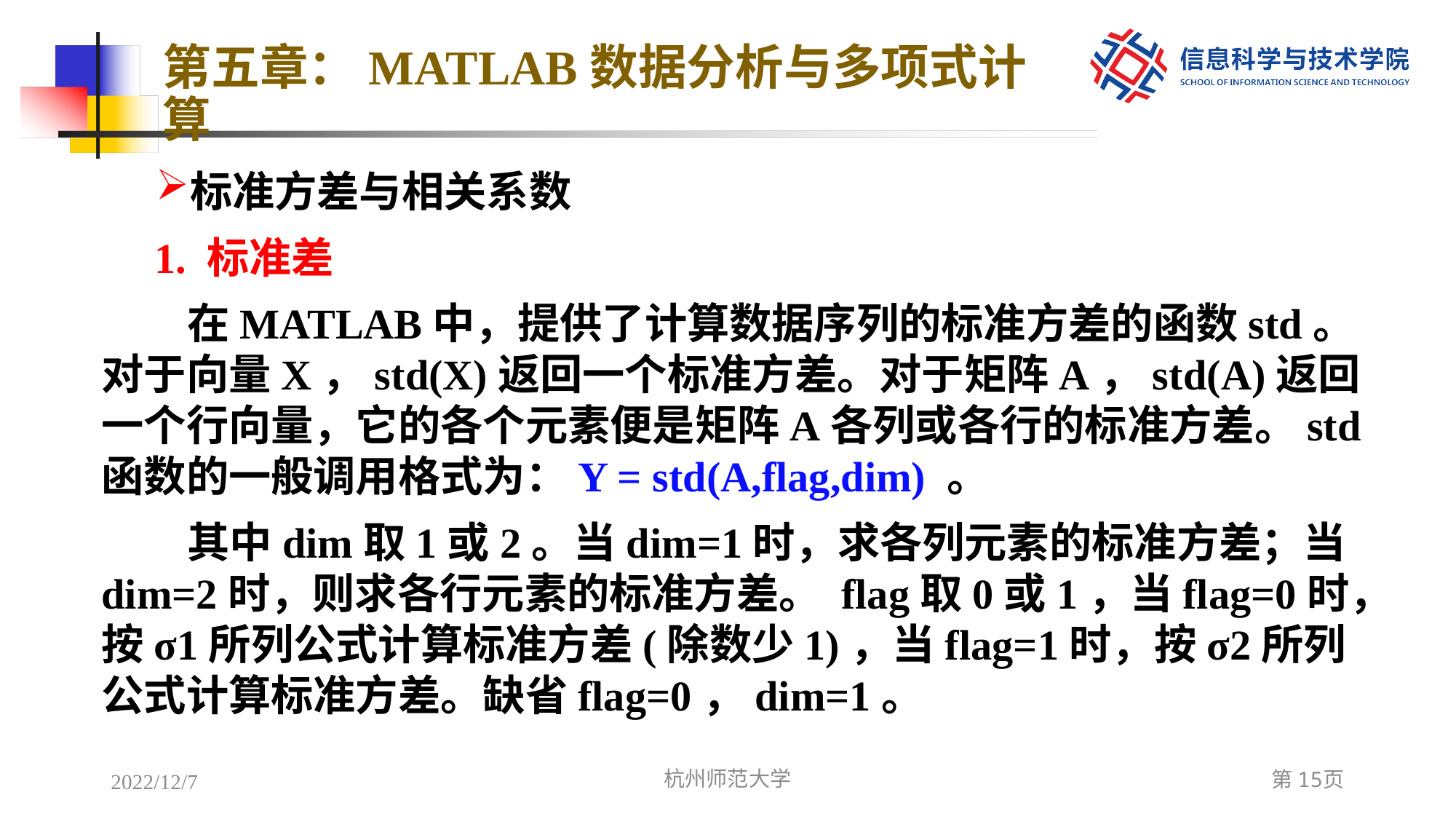

# 第五章：MATLAB数据分析与多项式计算
标准方差与相关系数
     1. 标准差
在MATLAB中，提供了计算数据序列的标准方差的函数std。对于向量X，std(X)返回一个标准方差。对于矩阵A，std(A)返回一个行向量，它的各个元素便是矩阵A各列或各行的标准方差。std函数的一般调用格式为：Y = std(A,flag,dim) 。
其中dim取1或2。当dim=1时，求各列元素的标准方差；当dim=2时，则求各行元素的标准方差。 flag取0或1，当flag=0时，按σ1所列公式计算标准方差(除数少1)，当flag=1时，按σ2所列公式计算标准方差。缺省flag=0，dim=1。
2022/12/7
杭州师范大学
第15页